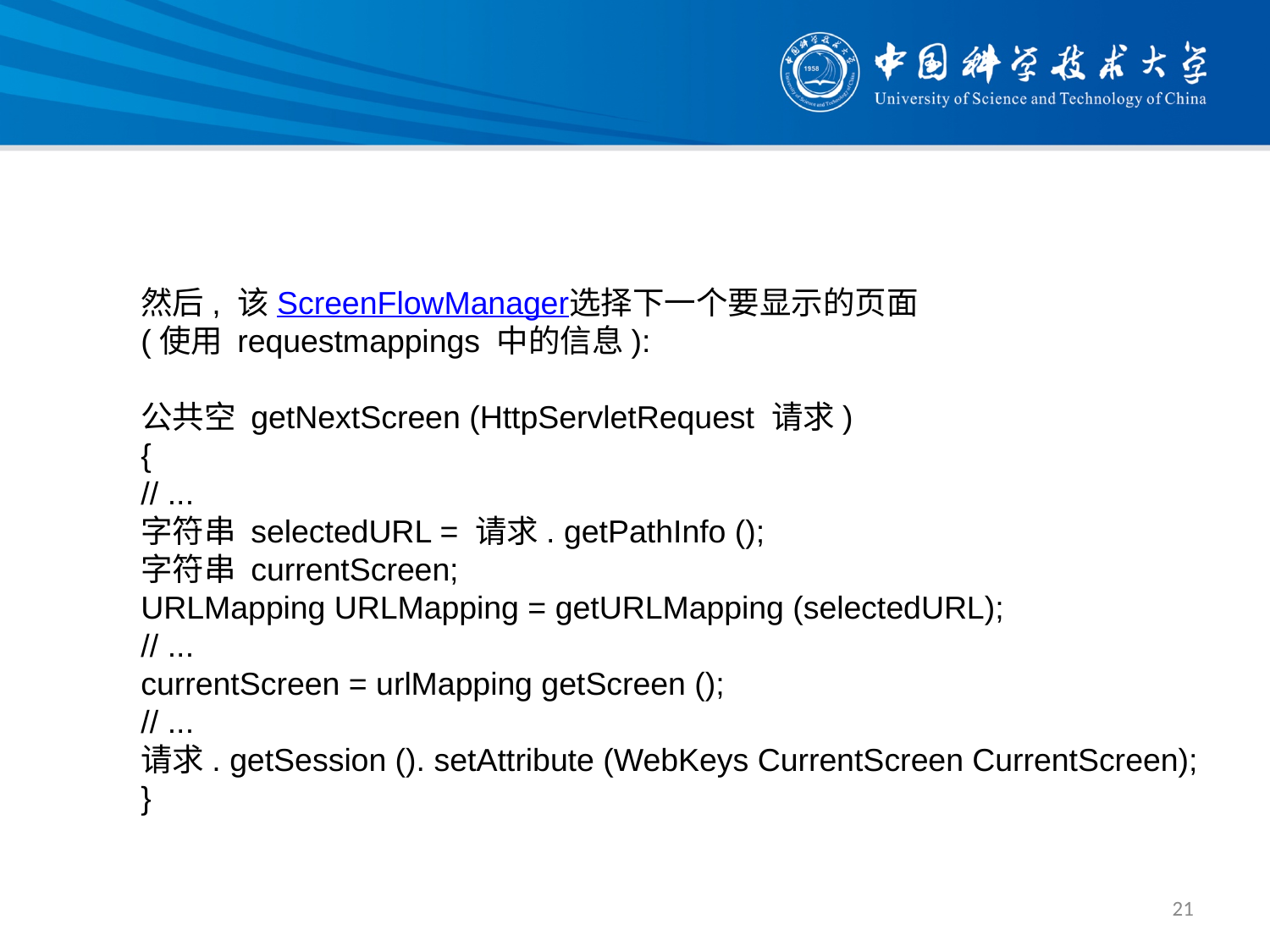

然后, 该ScreenFlowManager选择下一个要显示的页面
(使用 requestmappings 中的信息):

公共空 getNextScreen (HttpServletRequest 请求)
{
// ...
字符串 selectedURL = 请求. getPathInfo ();
字符串 currentScreen;
URLMapping URLMapping = getURLMapping (selectedURL);
// ...
currentScreen = urlMapping getScreen ();
// ...
请求. getSession (). setAttribute (WebKeys CurrentScreen CurrentScreen);
}
21